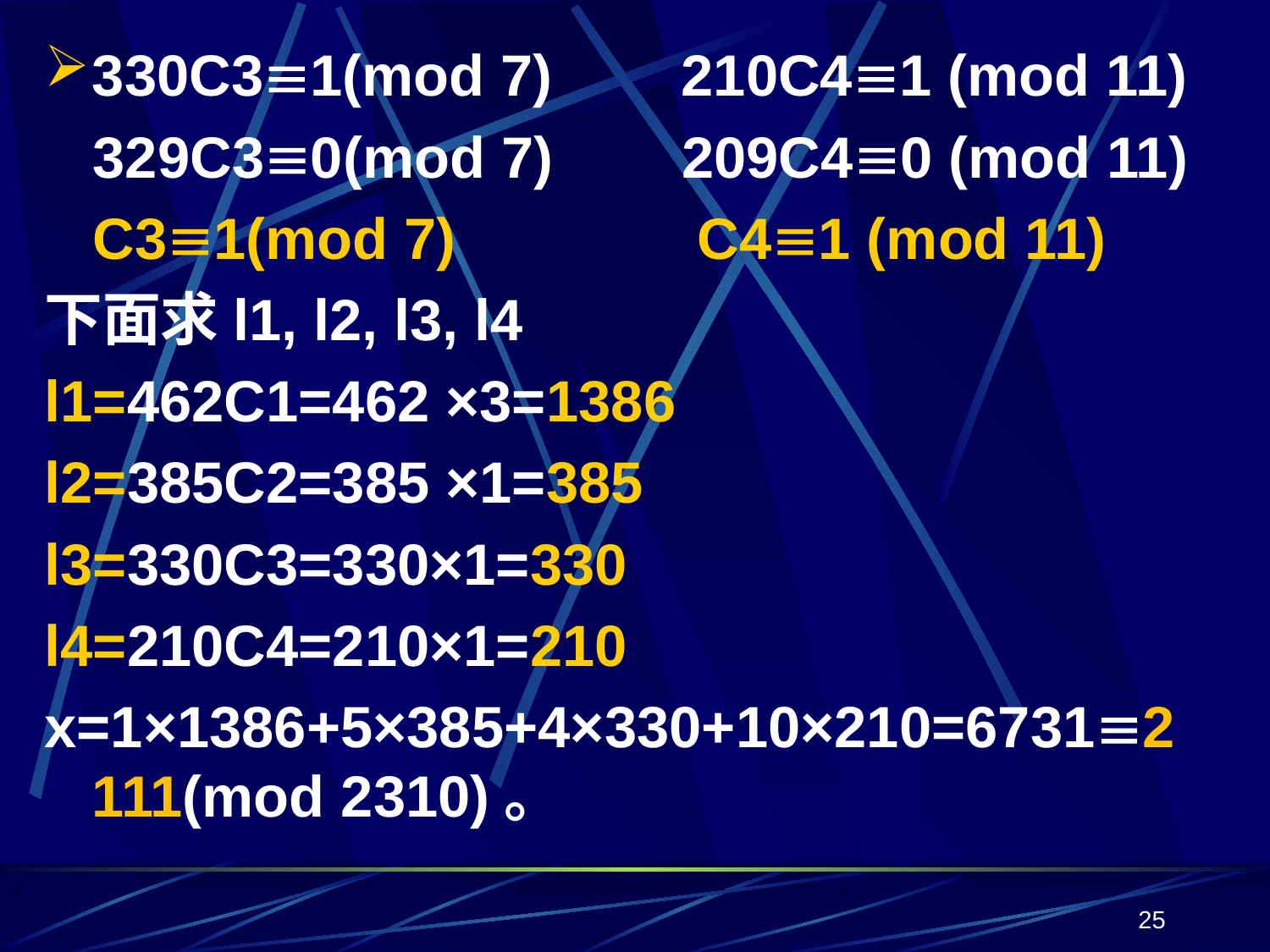

330C3≡1(mod 7)        210C4≡1 (mod 11)
   329C3≡0(mod 7)        209C4≡0 (mod 11)
   C3≡1(mod 7)               C4≡1 (mod 11)
下面求l1, l2, l3, l4
l1=462C1=462 ×3=1386
l2=385C2=385 ×1=385
l3=330C3=330×1=330
l4=210C4=210×1=210
x=1×1386+5×385+4×330+10×210=6731≡2111(mod 2310)。

25